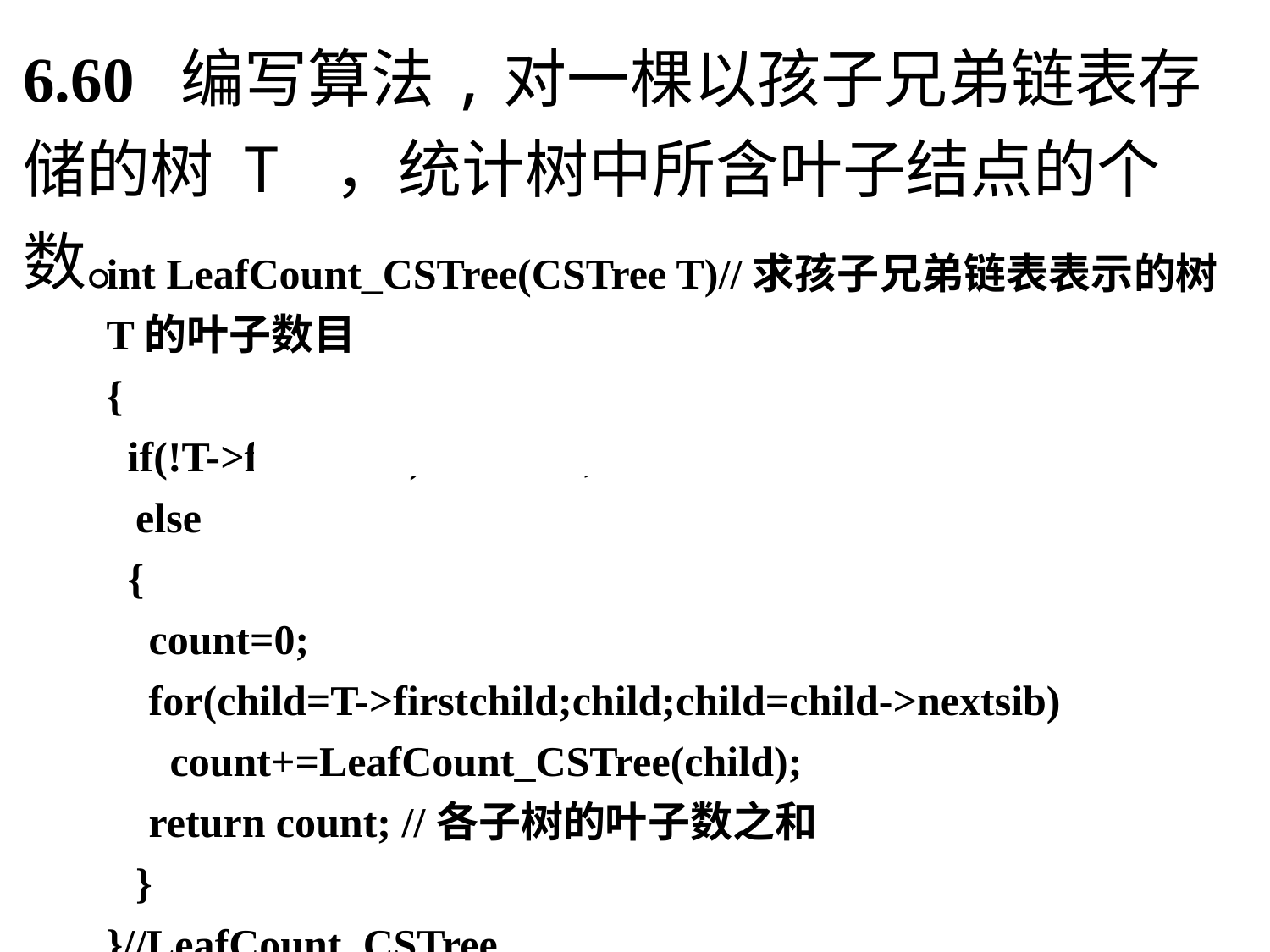

6.60  编写算法,对一棵以孩子兄弟链表存储的树 T ，统计树中所含叶子结点的个数。
int LeafCount_CSTree(CSTree T)//求孩子兄弟链表表示的树T的叶子数目
{
  if(!T->firstchild) return 1; //叶子结点
  else
  {
    count=0;
    for(child=T->firstchild;child;child=child->nextsib)
      count+=LeafCount_CSTree(child);
    return count; //各子树的叶子数之和
  }
}//LeafCount_CSTree